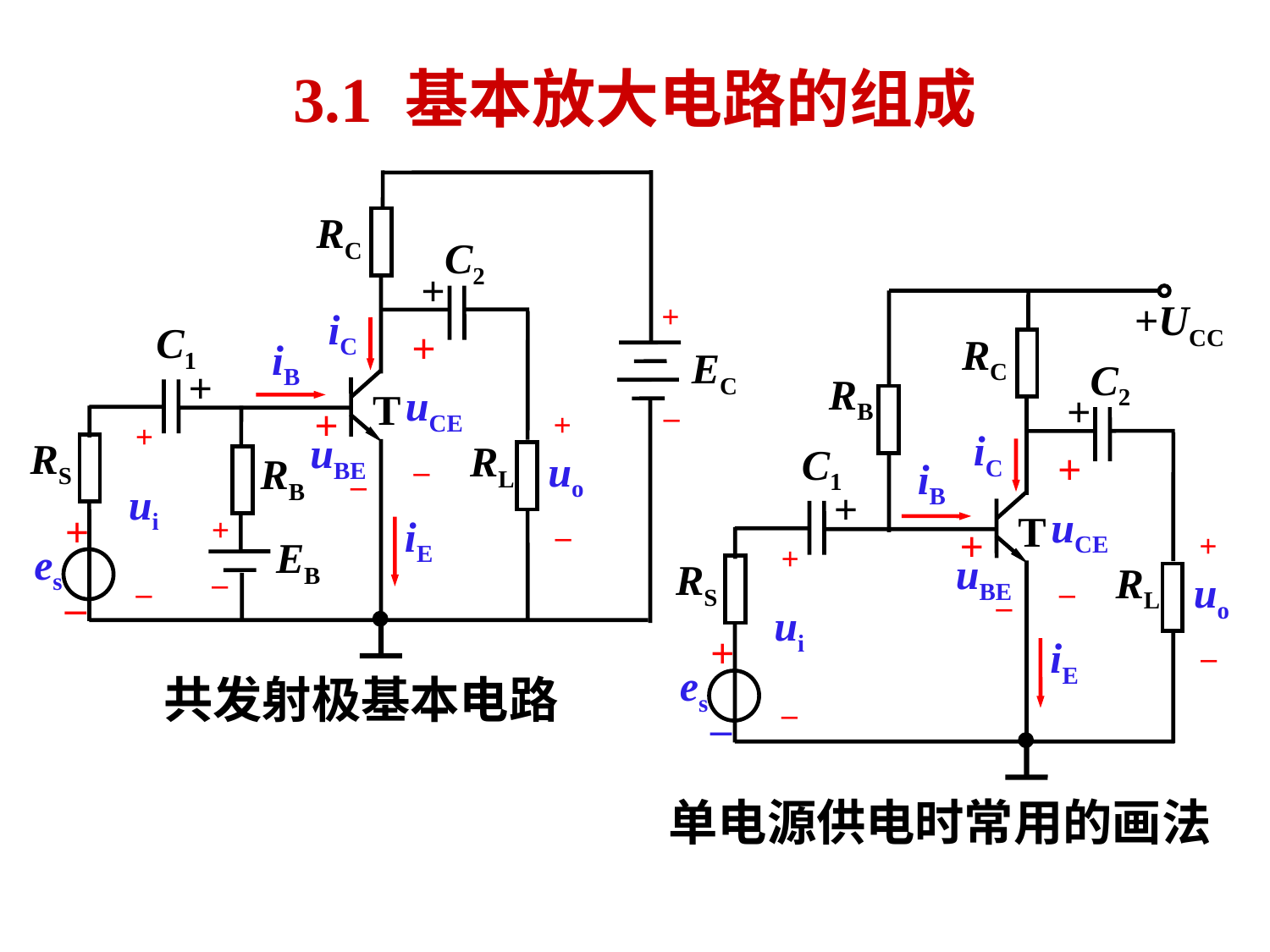

# 3.1 基本放大电路的组成

RC

C2
+

+

iC

C1
+

iB
EC

+

uCE
T

–
+
+

+

uBE
RS
RL

–

uo

RB

–
ui
+
+

–
iE

EB

es

–

–
–

+UCC

RC

C2
RB
+

iC

C1
+

iB

+

uCE
T

+
+

+

uBE
RS
RL

–

uo

–
ui
+

–
iE

es

–
–

共发射极基本电路
单电源供电时常用的画法